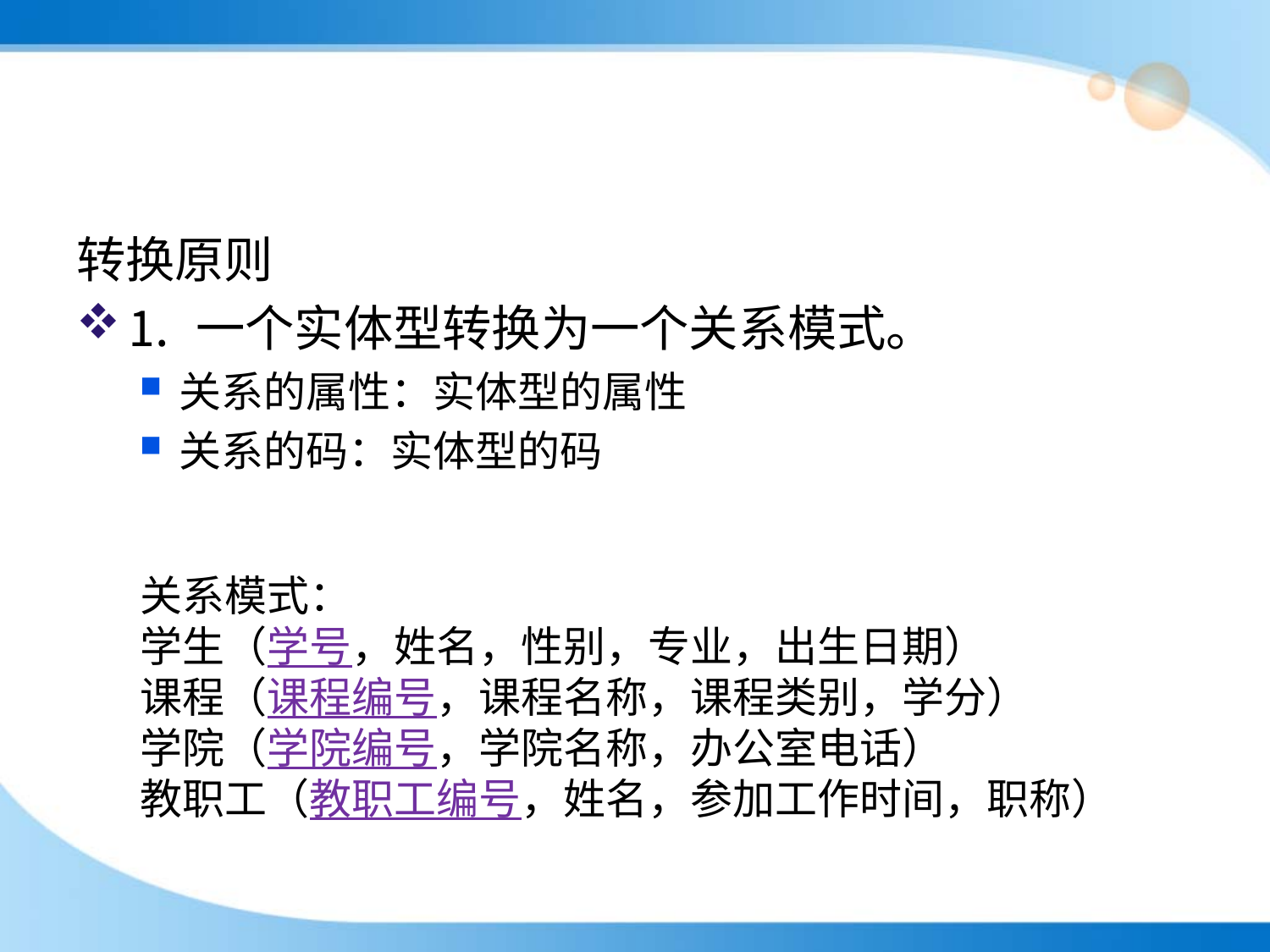

#
转换原则
⒈ 一个实体型转换为一个关系模式。
关系的属性：实体型的属性
关系的码：实体型的码

关系模式：
学生（学号，姓名，性别，专业，出生日期）
课程（课程编号，课程名称，课程类别，学分）
学院（学院编号，学院名称，办公室电话）
教职工（教职工编号，姓名，参加工作时间，职称）